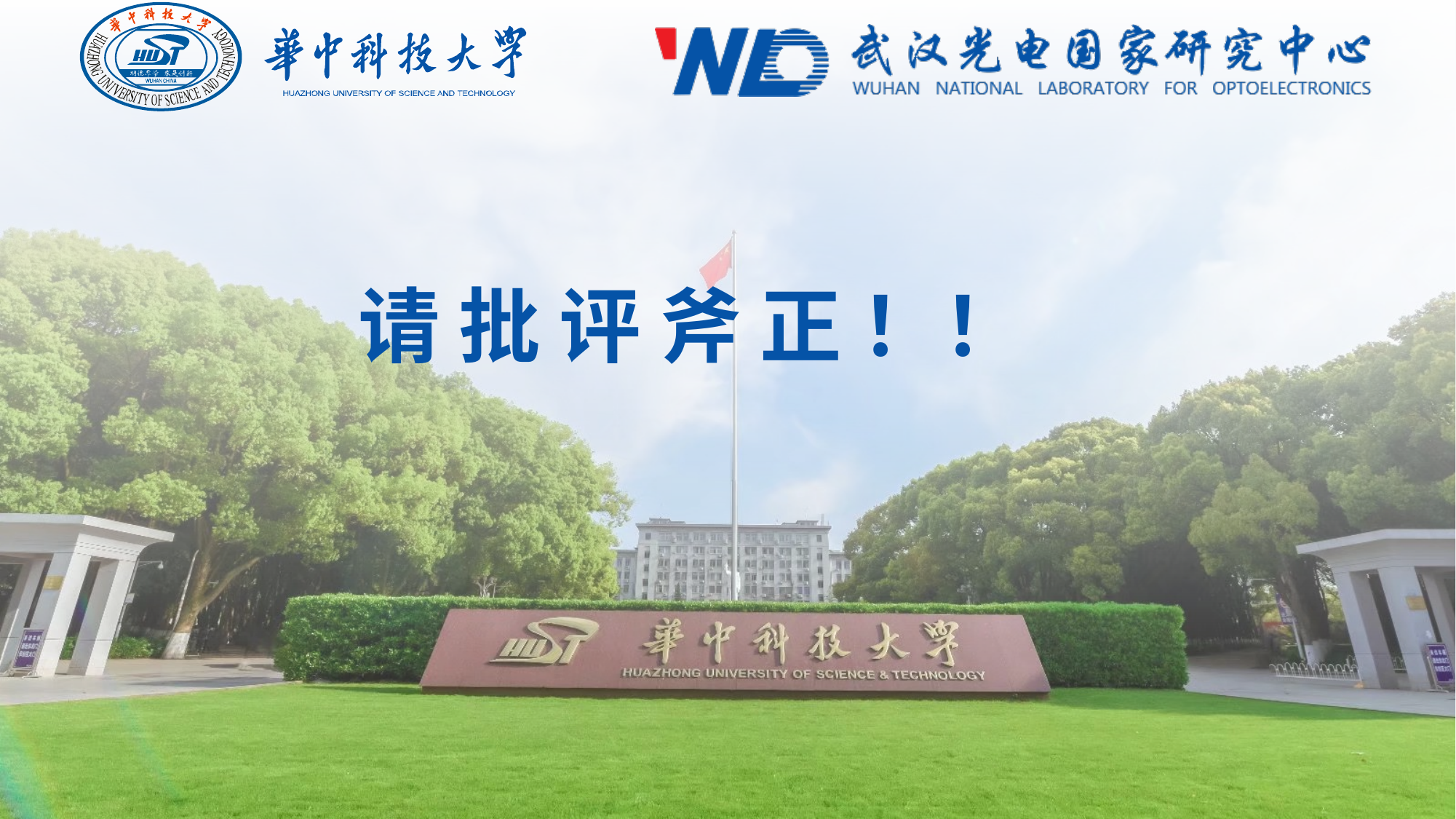

# 请 批 评 斧 正 ！！